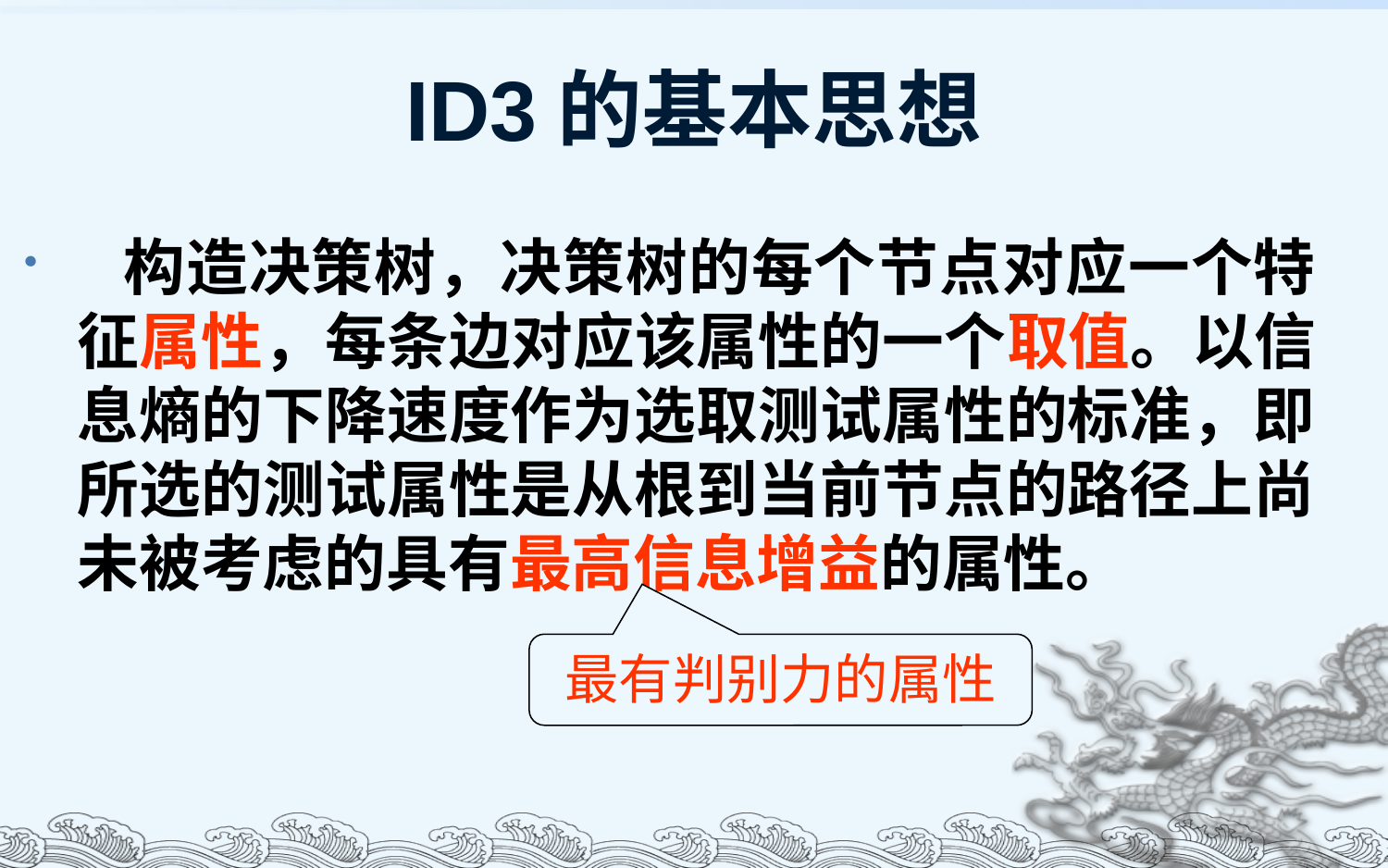

# ID3的基本思想
  构造决策树，决策树的每个节点对应一个特征属性，每条边对应该属性的一个取值。以信息熵的下降速度作为选取测试属性的标准，即所选的测试属性是从根到当前节点的路径上尚未被考虑的具有最高信息增益的属性。
最有判别力的属性